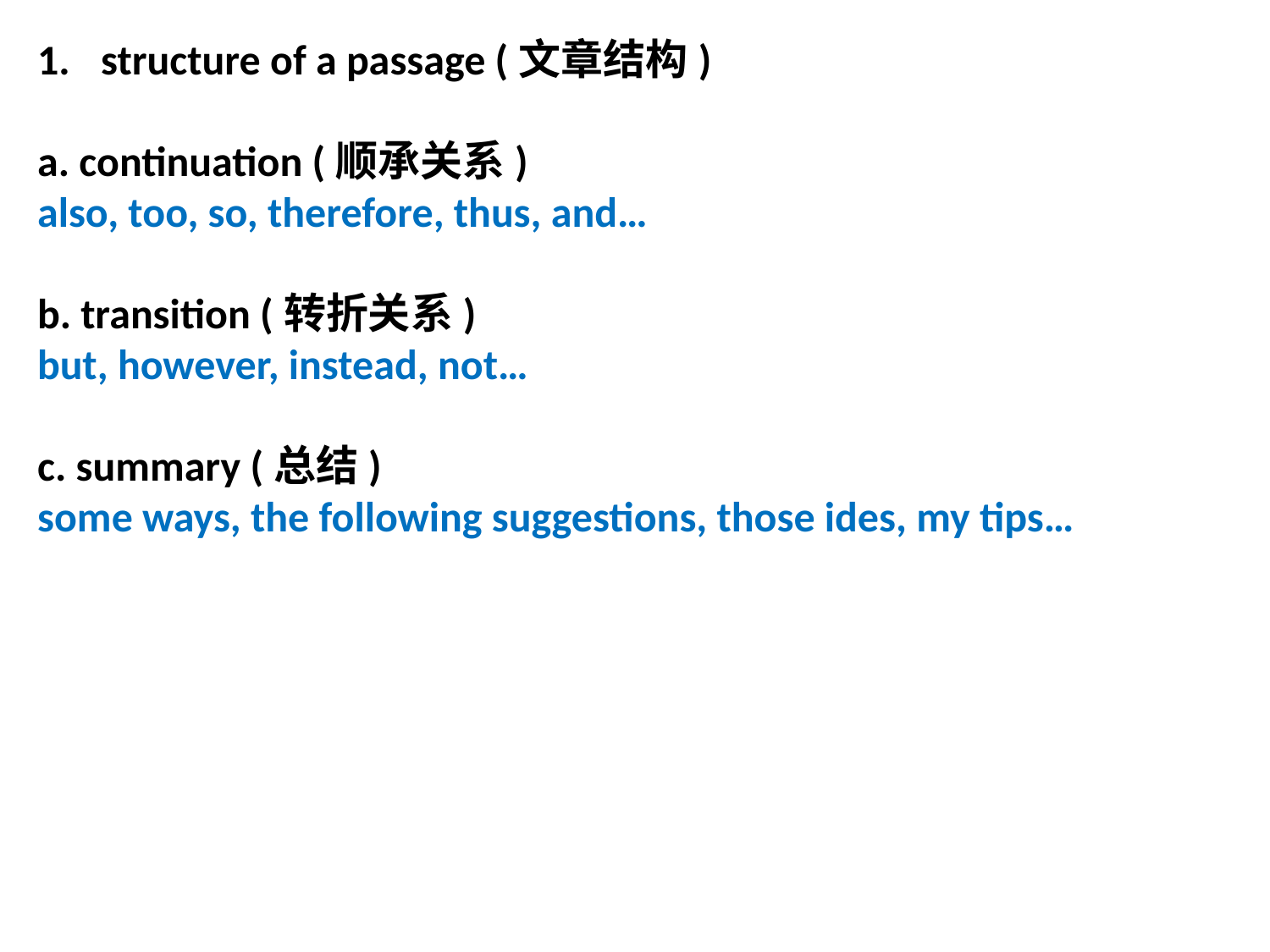

structure of a passage (文章结构)

a. continuation (顺承关系)
also, too, so, therefore, thus, and…

b. transition (转折关系)
but, however, instead, not…

c. summary (总结)
some ways, the following suggestions, those ides, my tips…